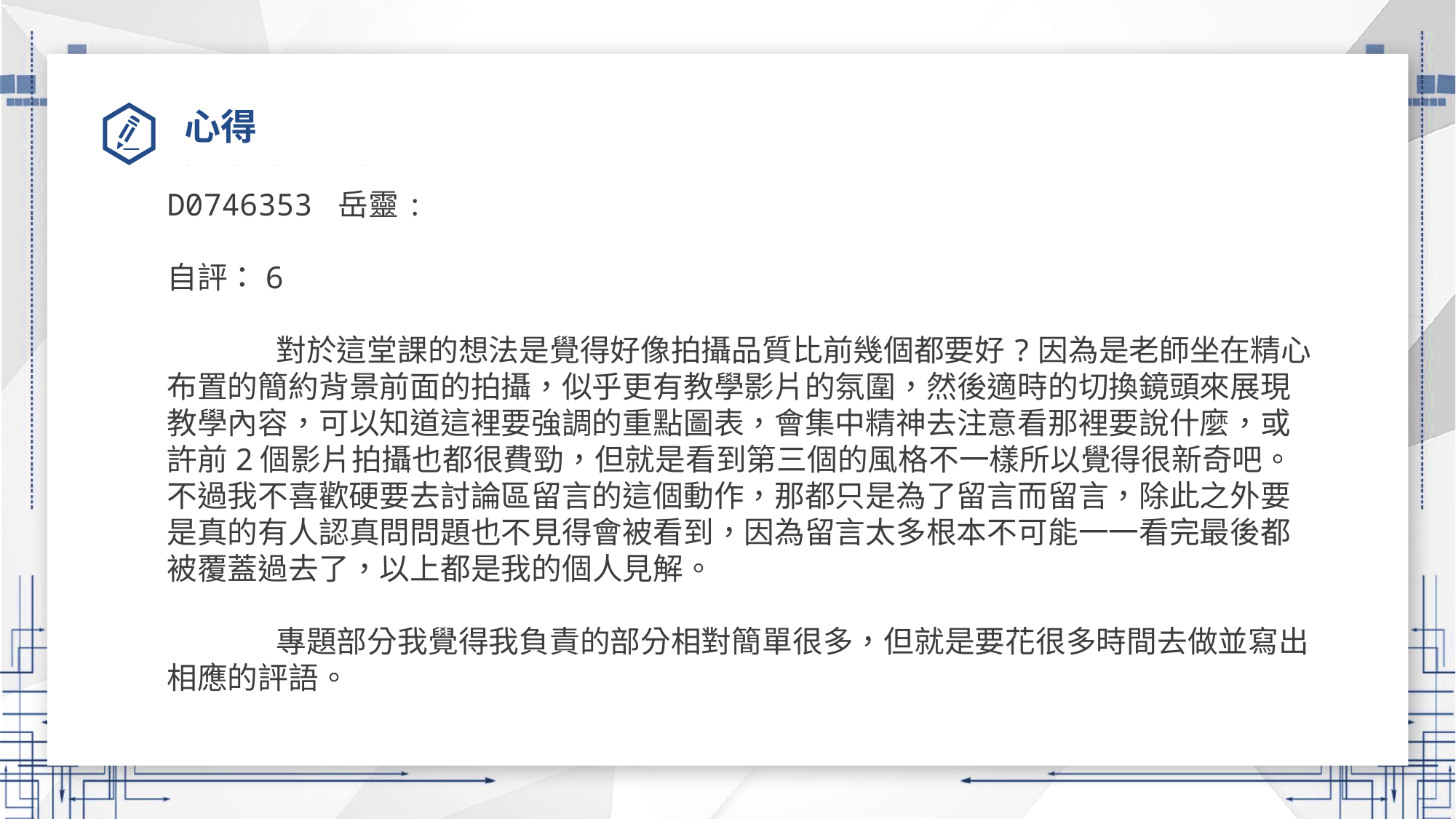

# 心得

D0746353 岳靈:

自評：6

	對於這堂課的想法是覺得好像拍攝品質比前幾個都要好?因為是老師坐在精心布置的簡約背景前面的拍攝，似乎更有教學影片的氛圍，然後適時的切換鏡頭來展現教學內容，可以知道這裡要強調的重點圖表，會集中精神去注意看那裡要說什麼，或許前2個影片拍攝也都很費勁，但就是看到第三個的風格不一樣所以覺得很新奇吧。不過我不喜歡硬要去討論區留言的這個動作，那都只是為了留言而留言，除此之外要是真的有人認真問問題也不見得會被看到，因為留言太多根本不可能一一看完最後都被覆蓋過去了，以上都是我的個人見解。

	專題部分我覺得我負責的部分相對簡單很多，但就是要花很多時間去做並寫出相應的評語。